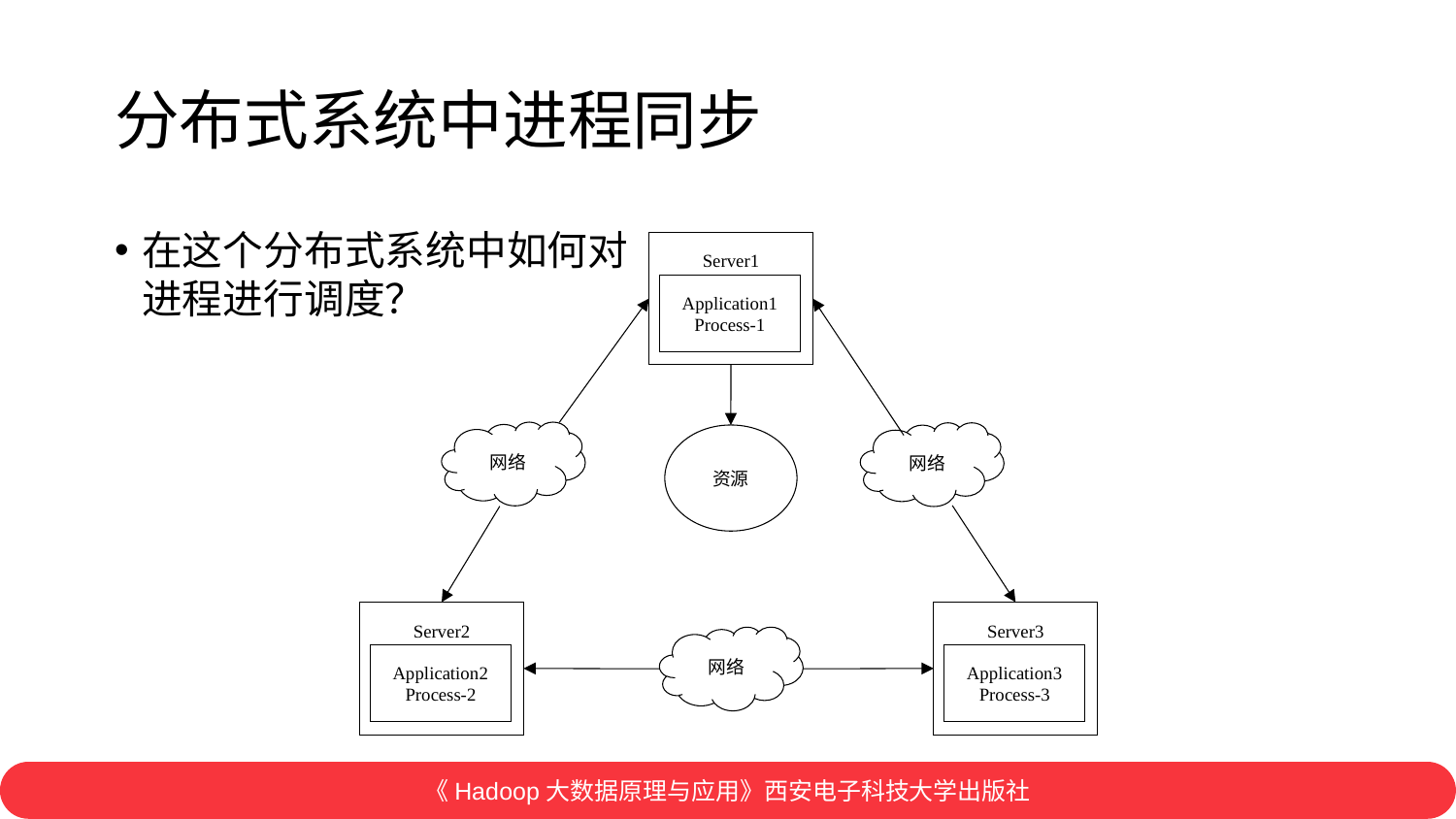

# 分布式系统中进程同步

Server1

Application1
Process-1
网络
网络
资源
Server2

Server3

网络
Application2
Process-2
Application3
Process-3
在这个分布式系统中如何对进程进行调度？